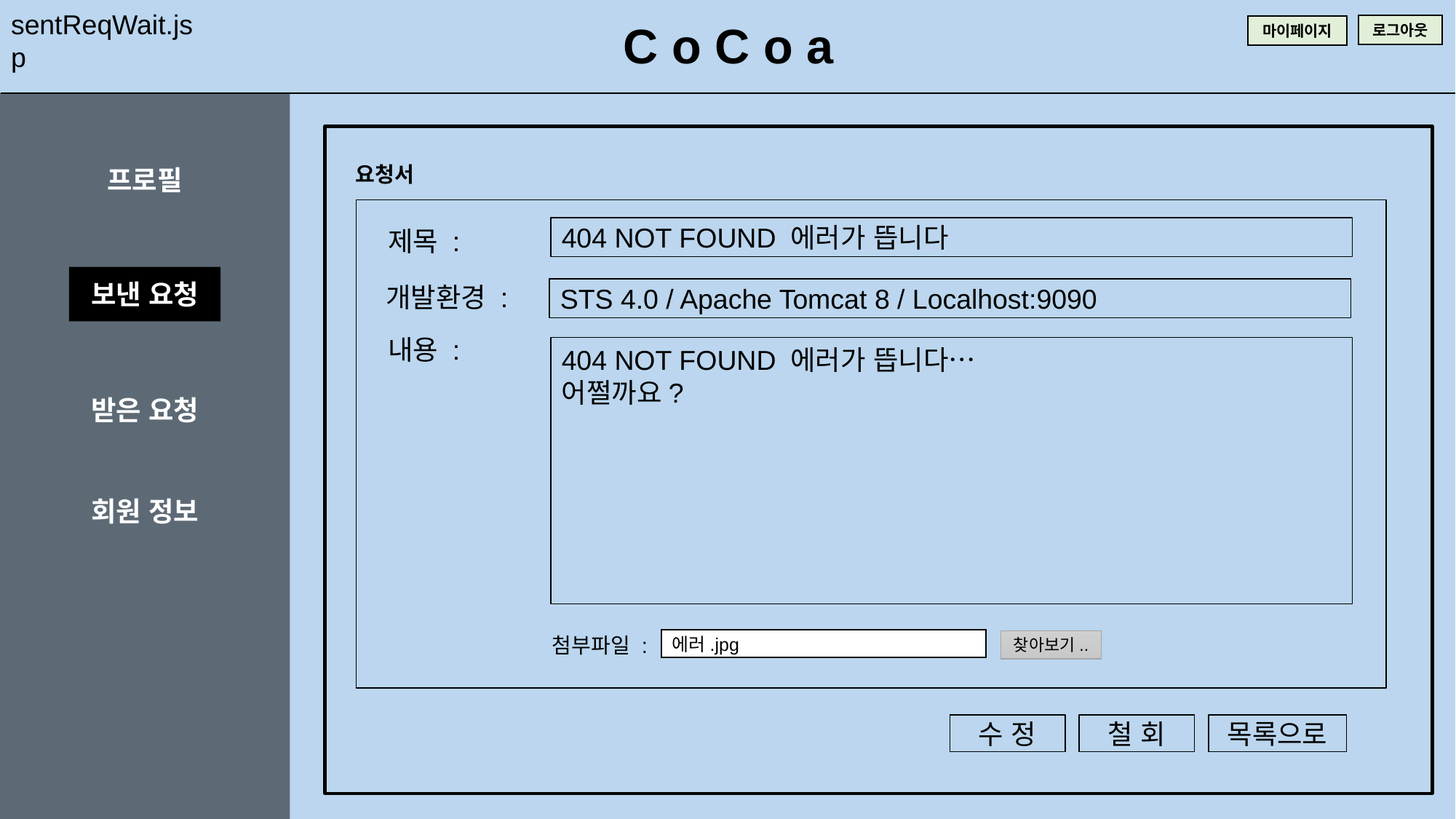

sentReqWait.jsp
C o C o a
로그아웃
마이페이지

프로필
요청서

404 NOT FOUND 에러가 뜹니다
제목 :
보낸 요청
개발환경 :
STS 4.0 / Apache Tomcat 8 / Localhost:9090
내용 :
404 NOT FOUND 에러가 뜹니다…
어쩔까요?
받은 요청
회원 정보
첨부파일 :
에러.jpg
찾아보기..
수 정
철 회
목록으로